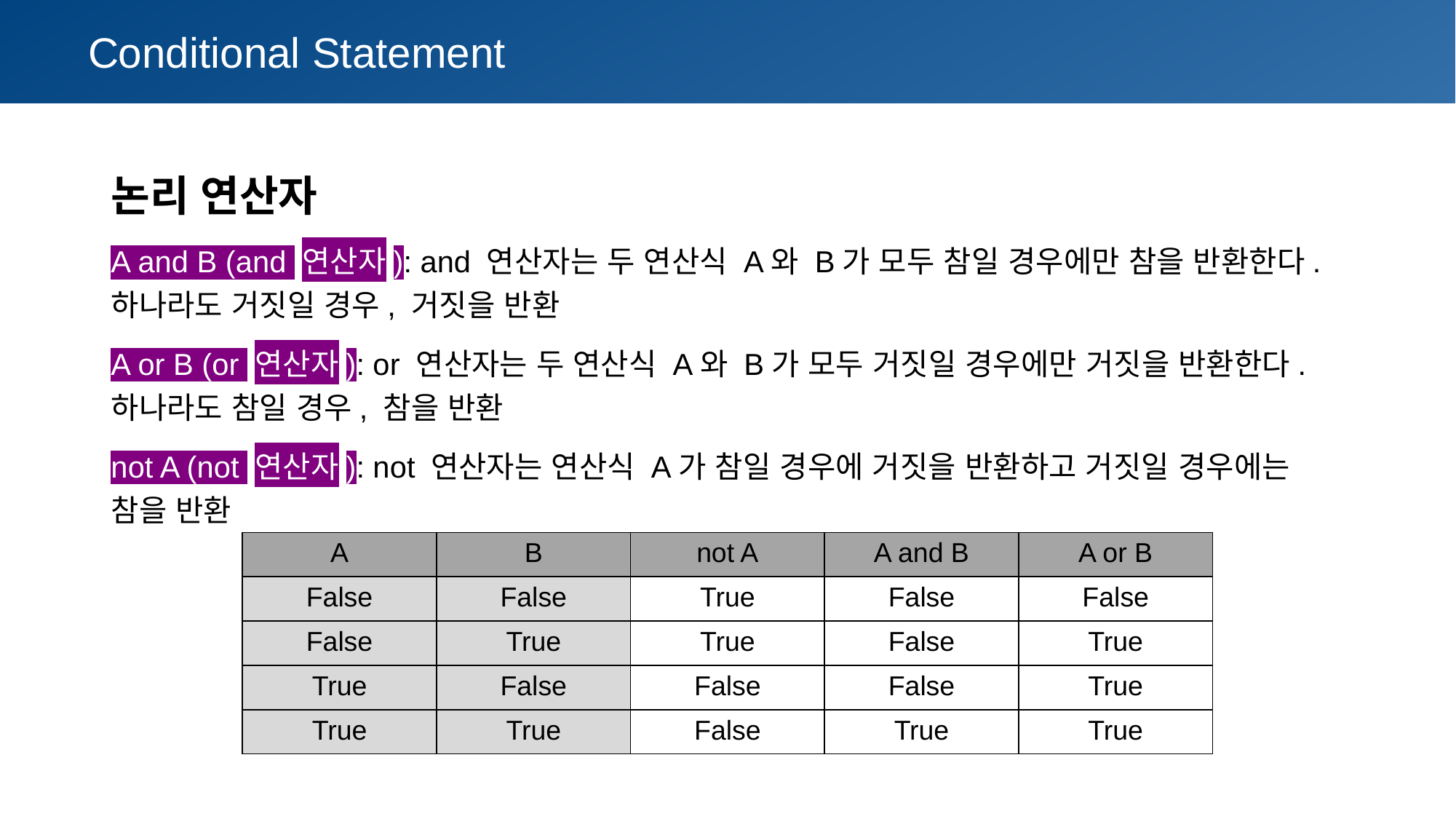

Conditional Statement
논리 연산자
A and B (and 연산자): and 연산자는 두 연산식 A와 B가 모두 참일 경우에만 참을 반환한다. 하나라도 거짓일 경우, 거짓을 반환
A or B (or 연산자): or 연산자는 두 연산식 A와 B가 모두 거짓일 경우에만 거짓을 반환한다. 하나라도 참일 경우, 참을 반환
not A (not 연산자): not 연산자는 연산식 A가 참일 경우에 거짓을 반환하고 거짓일 경우에는 참을 반환
| A | B | not A | A and B | A or B |
| --- | --- | --- | --- | --- |
| False | False | True | False | False |
| False | True | True | False | True |
| True | False | False | False | True |
| True | True | False | True | True |